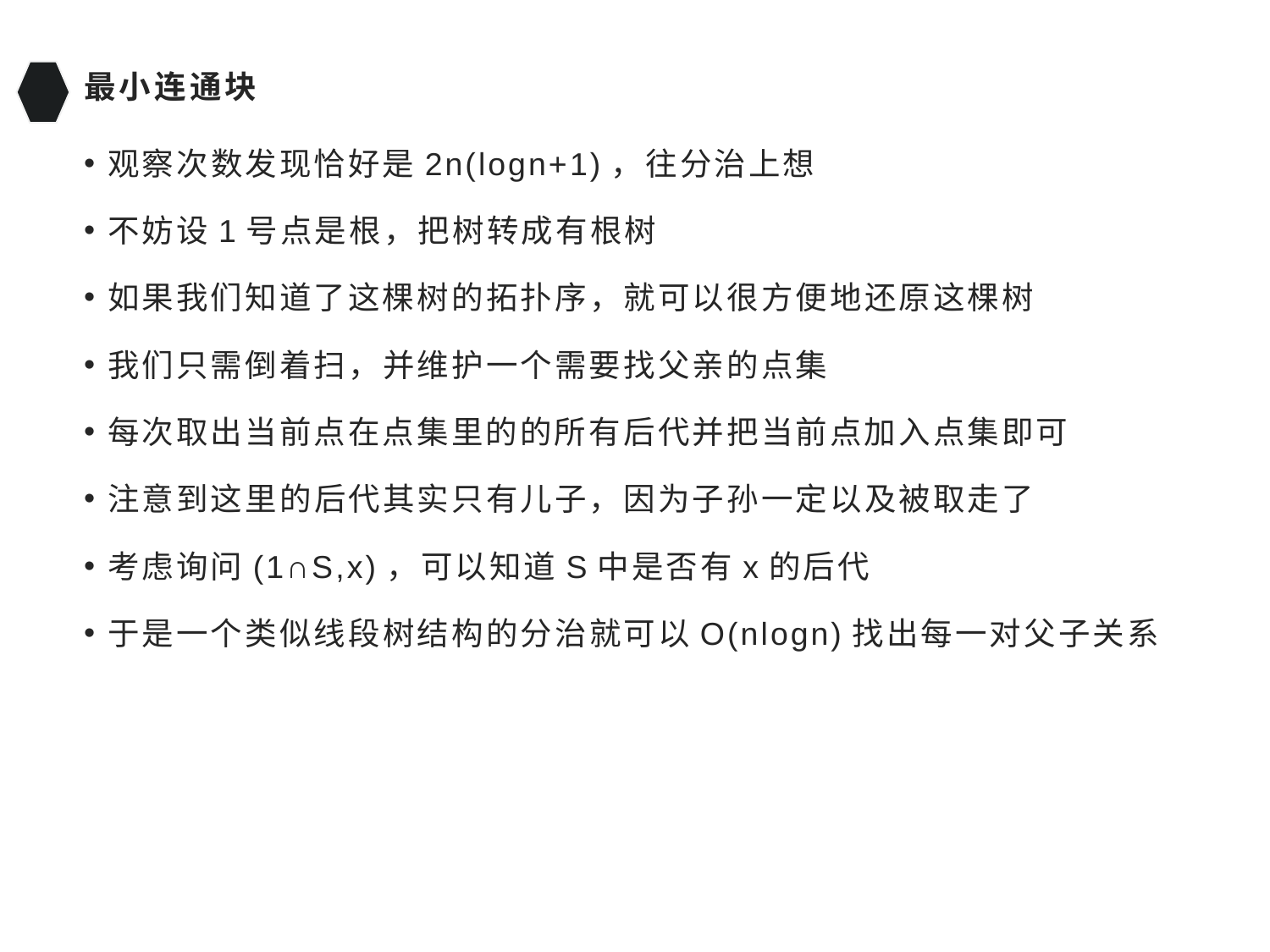

# 最小连通块
观察次数发现恰好是2n(logn+1)，往分治上想
不妨设1号点是根，把树转成有根树
如果我们知道了这棵树的拓扑序，就可以很方便地还原这棵树
我们只需倒着扫，并维护一个需要找父亲的点集
每次取出当前点在点集里的的所有后代并把当前点加入点集即可
注意到这里的后代其实只有儿子，因为子孙一定以及被取走了
考虑询问(1∩S,x)，可以知道S中是否有x的后代
于是一个类似线段树结构的分治就可以O(nlogn)找出每一对父子关系